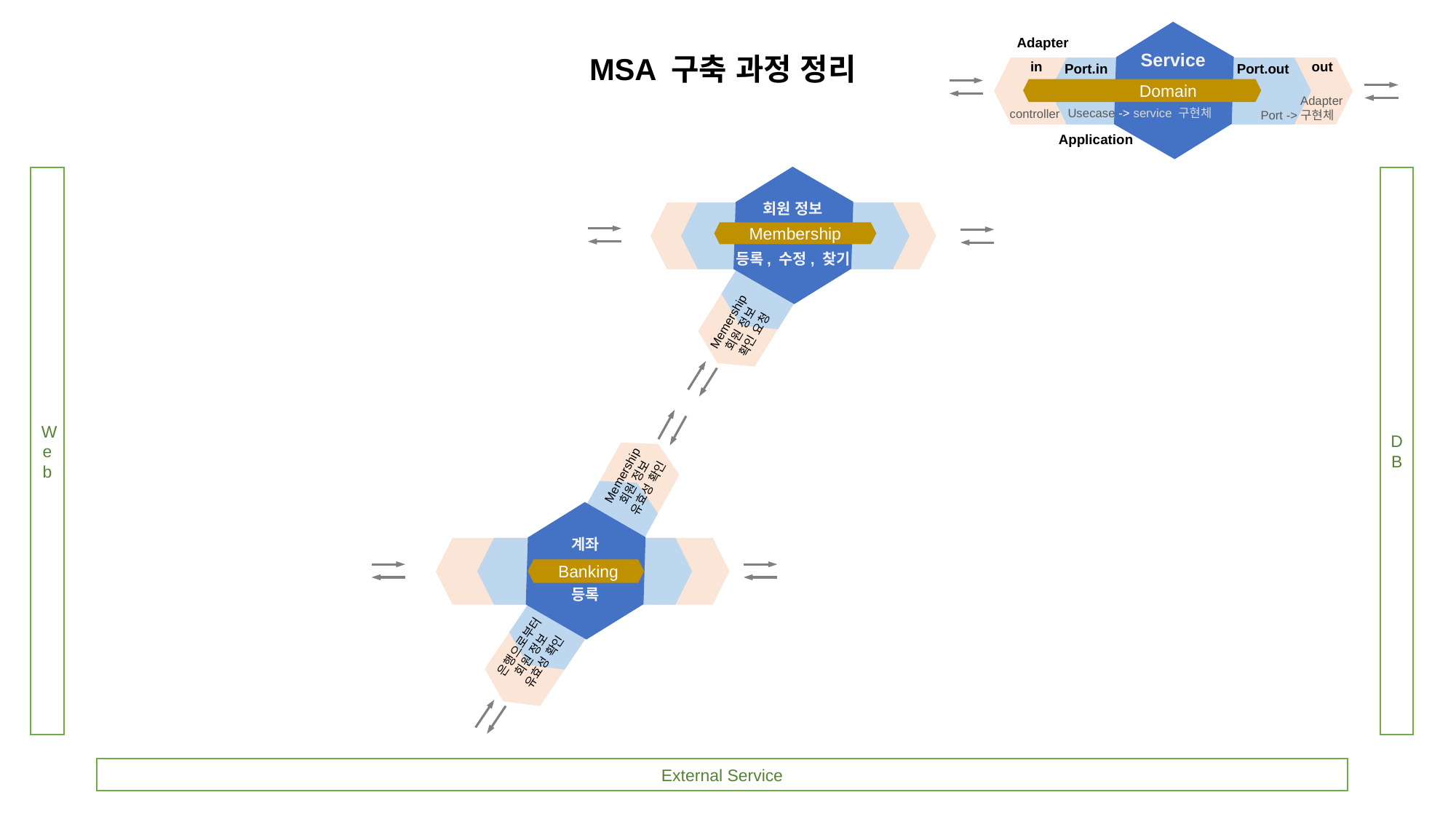

Adapter

           Domain
Service
in
out
Port.out
Port.in
            Adapter Port ->구현체
Usecase -> service 구현체
Application
controller
MSA 구축 과정 정리
Web
DB

Membership
회원 정보
등록, 수정, 찾기
Memership
회원 정보
확인 요청

Memership
회원 정보
유효성 확인

 Banking
계좌
등록

은행으로부터
회원 정보
유효성 확인
External Service